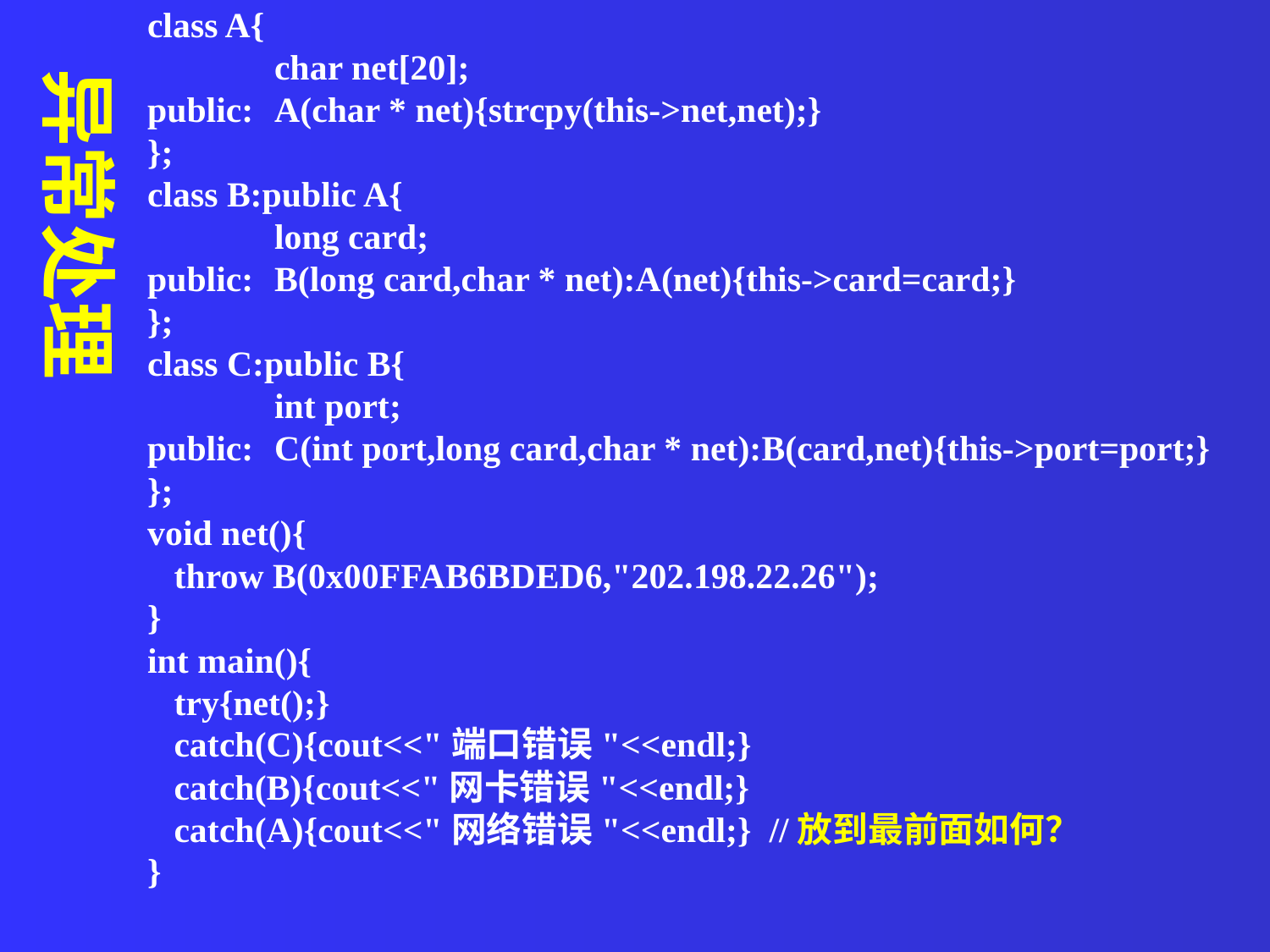

class A{
	char net[20];
public:	A(char * net){strcpy(this->net,net);}
};
class B:public A{
	long card;
public:	B(long card,char * net):A(net){this->card=card;}
};
class C:public B{
	int port;
public:	C(int port,long card,char * net):B(card,net){this->port=port;}
};
void net(){
   throw B(0x00FFAB6BDED6,"202.198.22.26");
}
int main(){
   try{net();}
   catch(C){cout<<"端口错误"<<endl;}
   catch(B){cout<<"网卡错误"<<endl;}
   catch(A){cout<<"网络错误"<<endl;}  //放到最前面如何？
}
异常处理